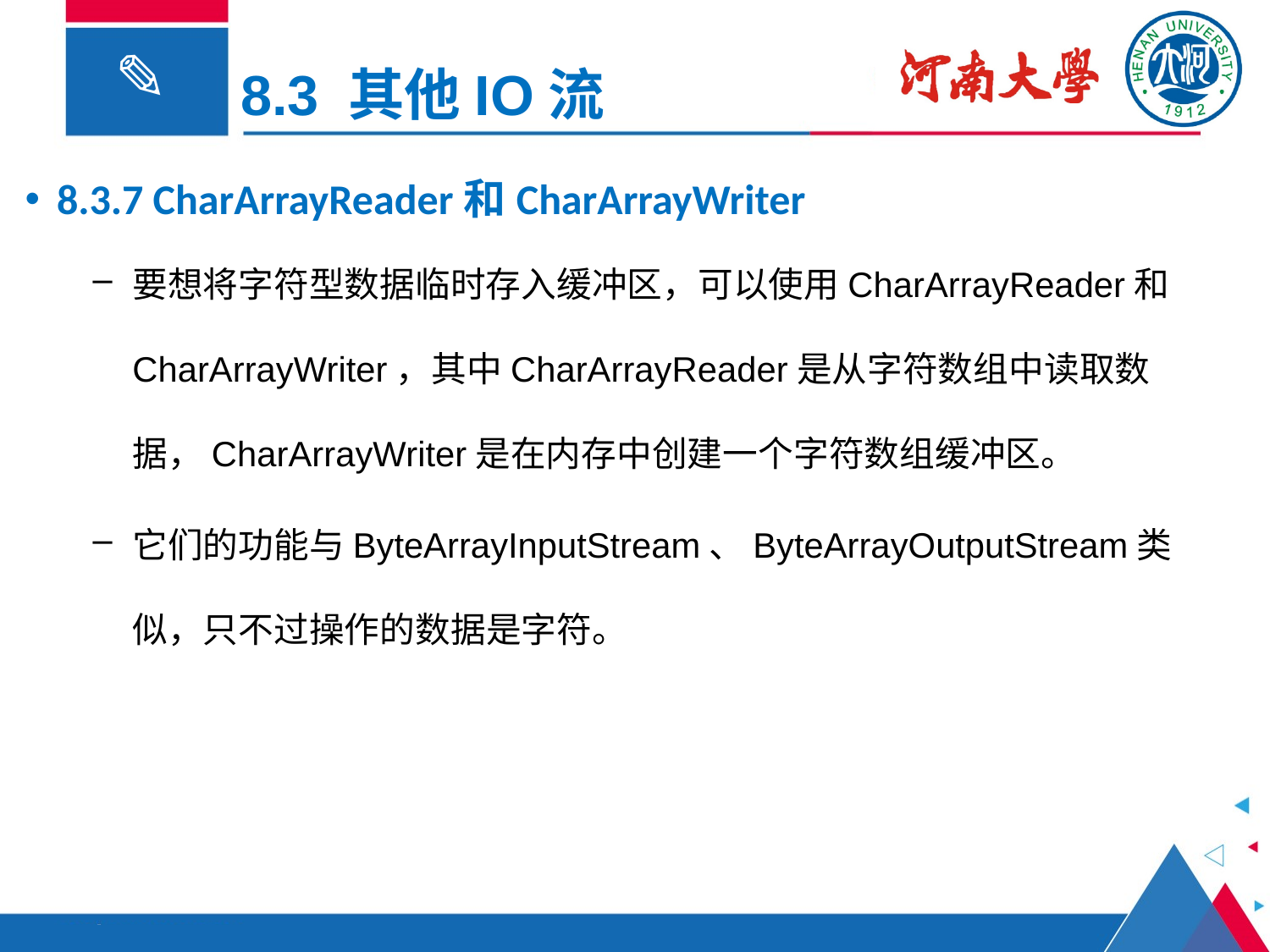

8.3 其他IO流
8.3.7 CharArrayReader和CharArrayWriter

要想将字符型数据临时存入缓冲区，可以使用CharArrayReader和CharArrayWriter，其中CharArrayReader是从字符数组中读取数据，CharArrayWriter是在内存中创建一个字符数组缓冲区。
它们的功能与ByteArrayInputStream、ByteArrayOutputStream类似，只不过操作的数据是字符。